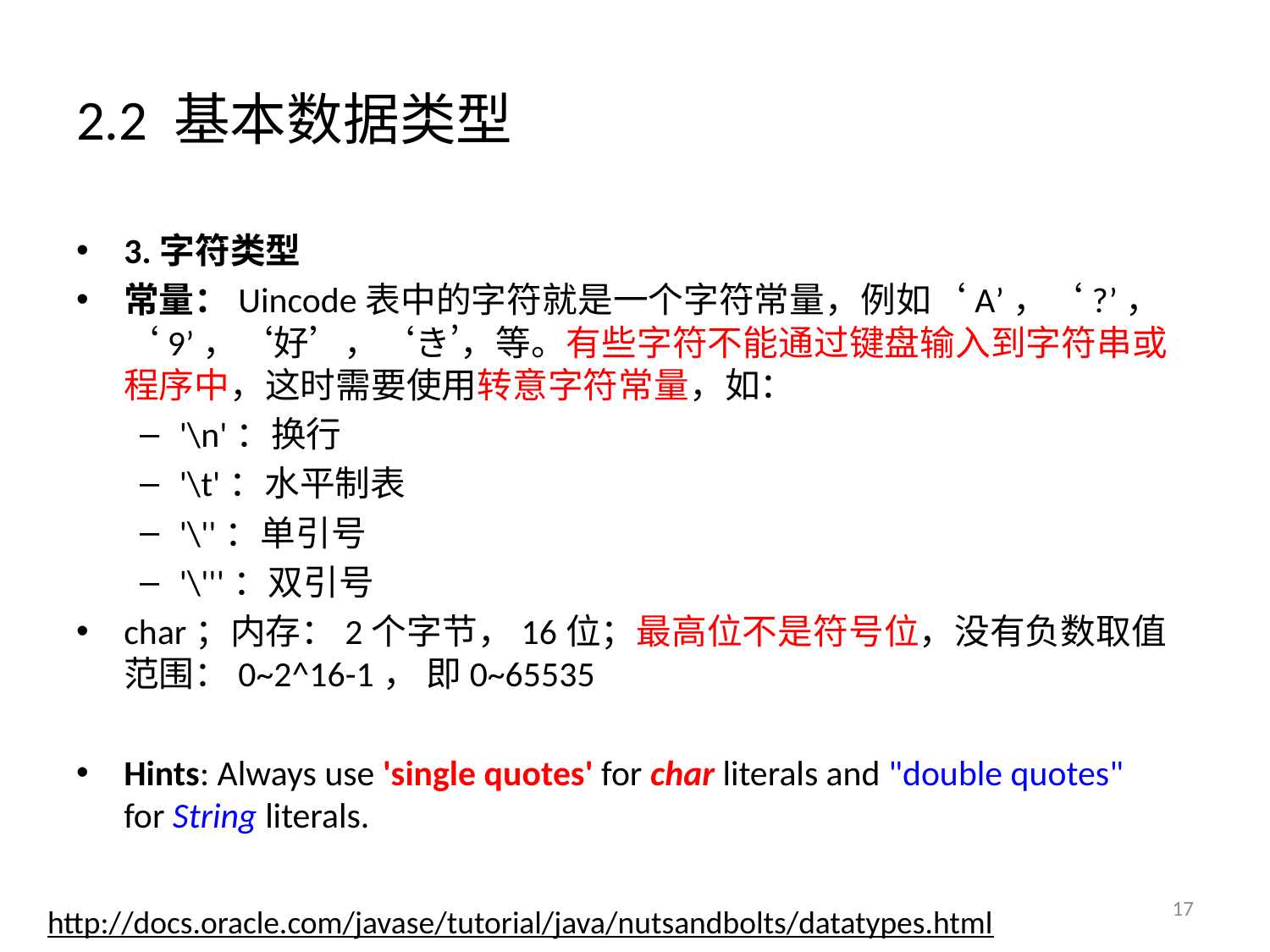

# 2.2 基本数据类型
3.字符类型
常量：Uincode表中的字符就是一个字符常量，例如‘A’，‘?’，‘9’，‘好’，‘き’，等。有些字符不能通过键盘输入到字符串或程序中，这时需要使用转意字符常量，如：
'\n'：换行
'\t'：水平制表
'\''：单引号
'\'''：双引号
char；内存：2个字节，16位；最高位不是符号位，没有负数取值范围：0~2^16-1， 即0~65535

Hints: Always use 'single quotes' for char literals and "double quotes" for String literals.

17
http://docs.oracle.com/javase/tutorial/java/nutsandbolts/datatypes.html